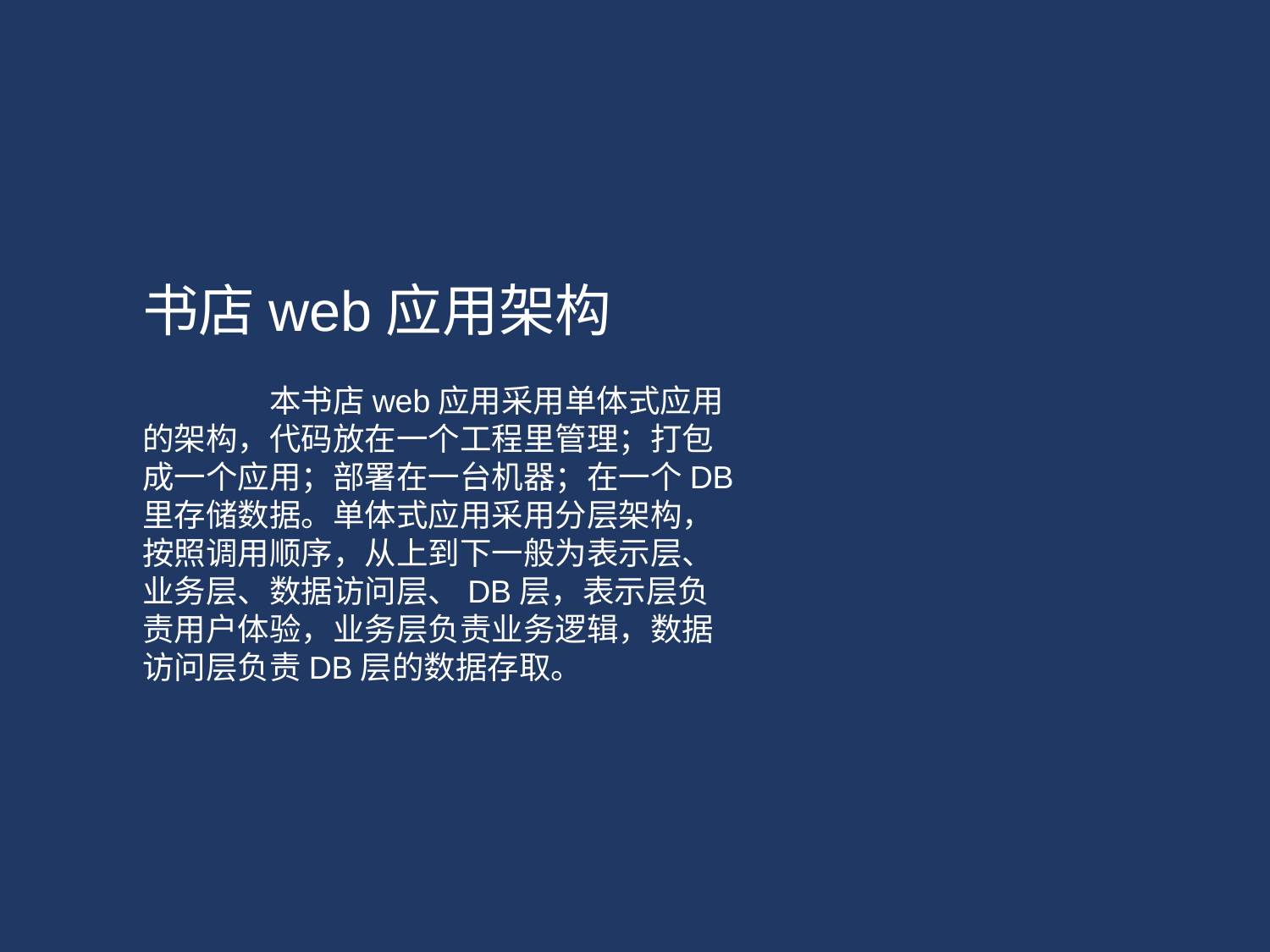

书店web应用架构

	本书店web应用采用单体式应用的架构，代码放在一个工程里管理；打包成一个应用；部署在一台机器；在一个DB里存储数据。单体式应用采用分层架构，按照调用顺序，从上到下一般为表示层、业务层、数据访问层、DB层，表示层负责用户体验，业务层负责业务逻辑，数据访问层负责DB层的数据存取。